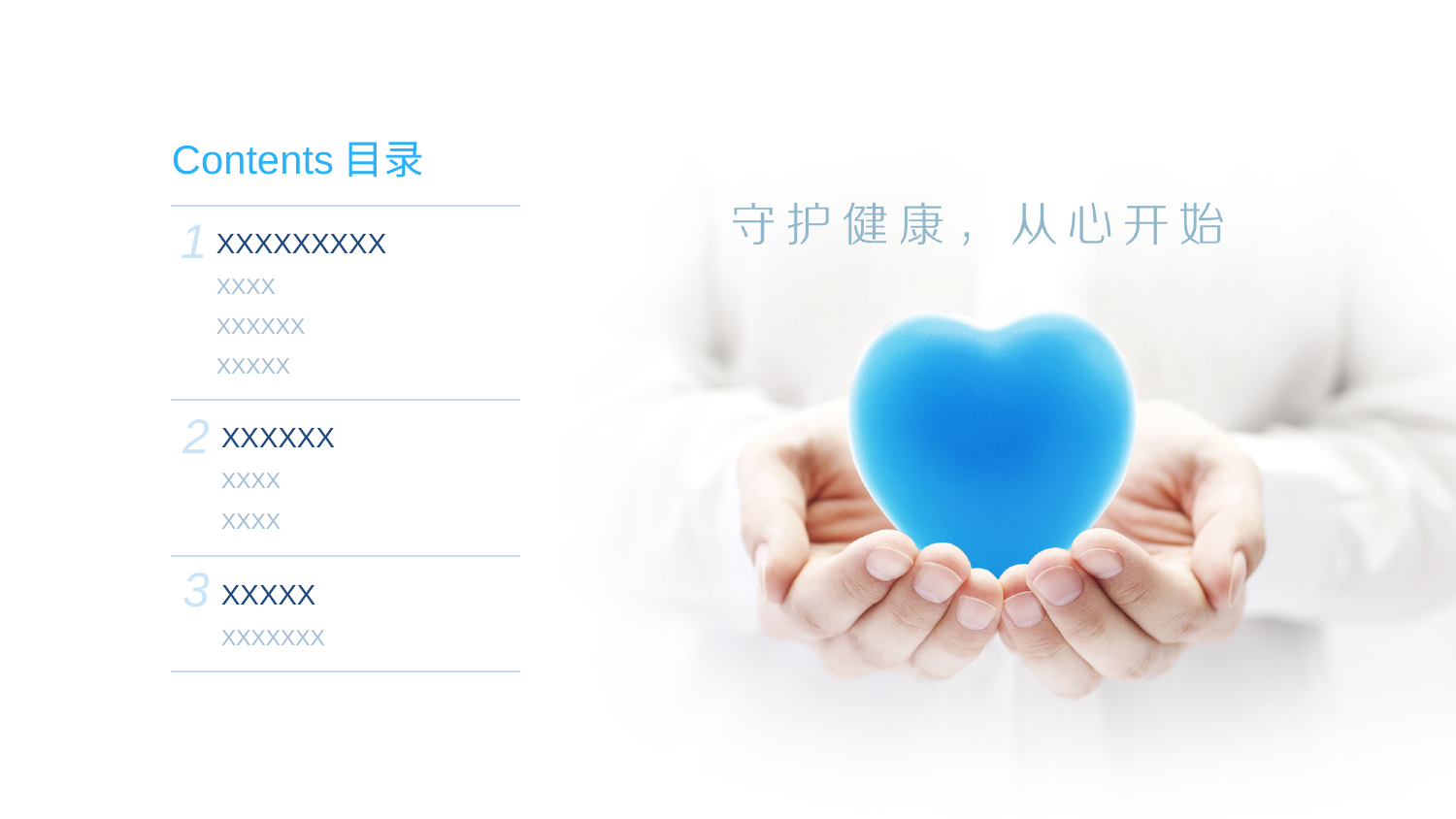

Contents目录
XXXXXXXXX
XXXX
XXXXXX
XXXXX
1
2
XXXXXX
XXXX
XXXX
3
XXXXX
XXXXXXX